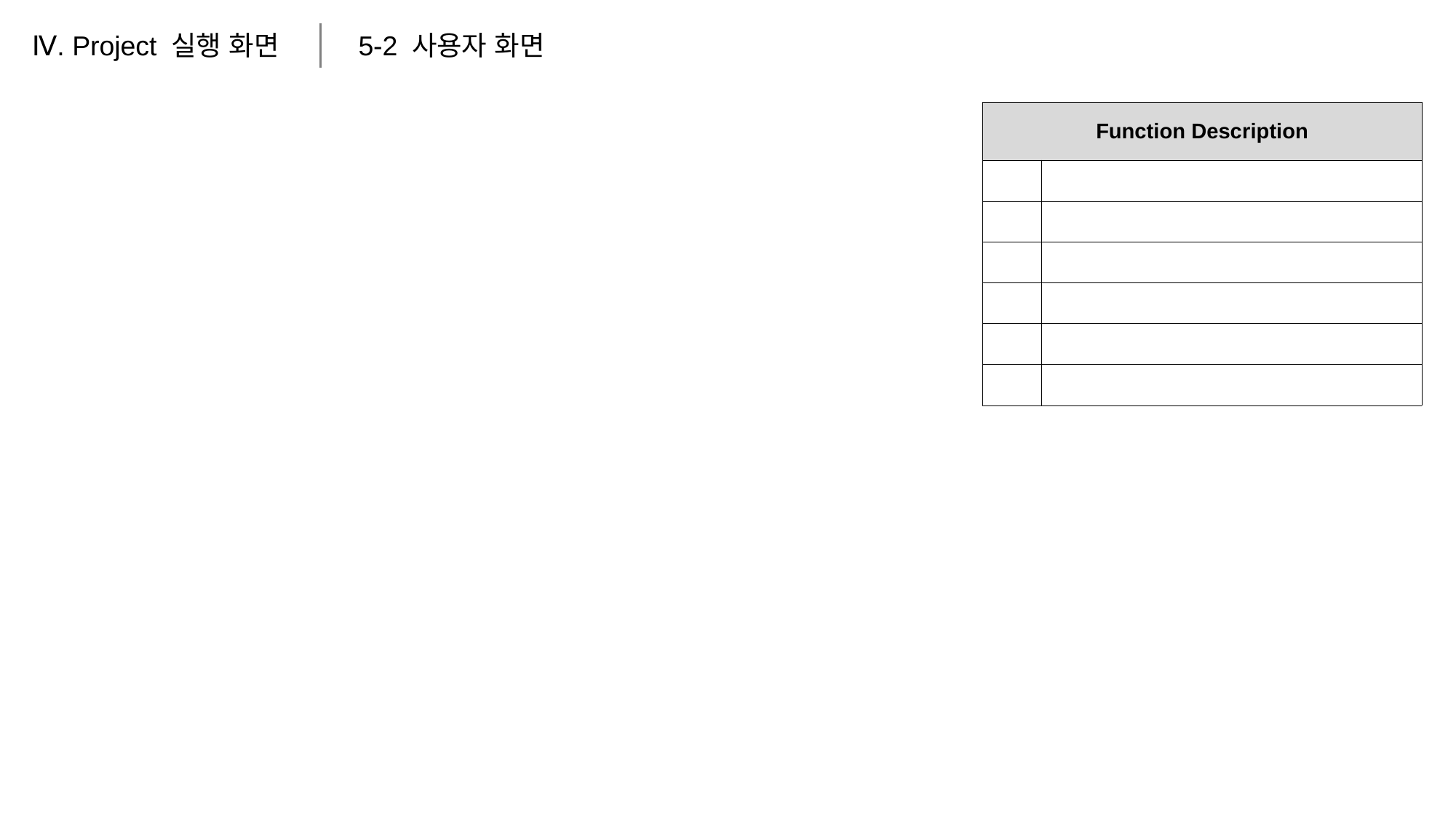

Ⅳ. Project 실행 화면
5-2 사용자 화면
| Function Description |  |
| --- | --- |
|  |  |
|  |  |
|  |  |
|  |  |
|  |  |
|  |  |